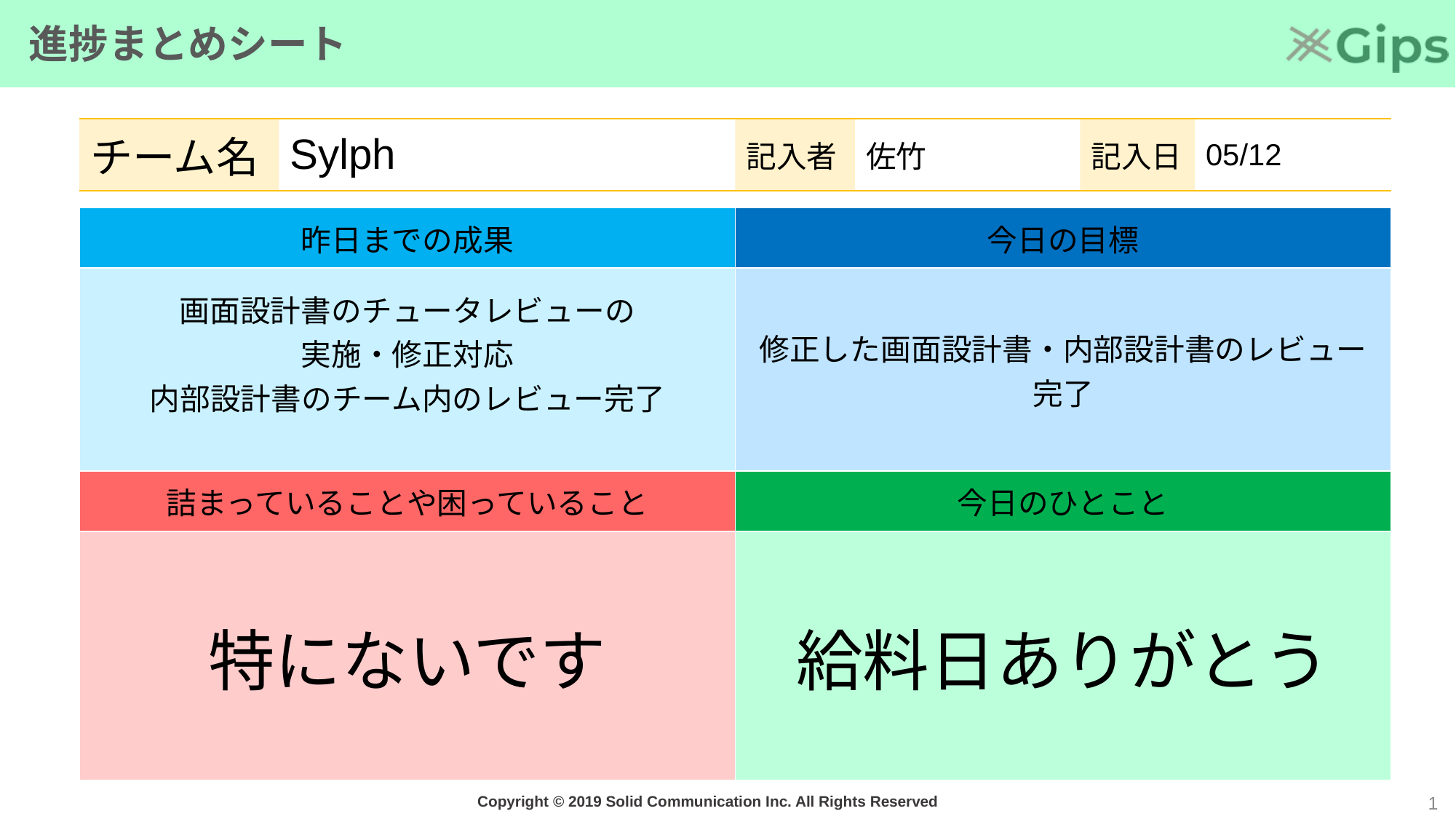

# 進捗まとめシート
| チーム名 | Sylph | 記入者 | 佐竹 | 記入日 | 05/12 |
| --- | --- | --- | --- | --- | --- |
| 昨日までの成果 | 今日の目標 |
| --- | --- |
| 画面設計書のチュータレビューの 実施・修正対応 内部設計書のチーム内のレビュー完了 | 修正した画面設計書・内部設計書のレビュー完了 |
| 詰まっていることや困っていること | 今日のひとこと |
| 特にないです | 給料日ありがとう |
1